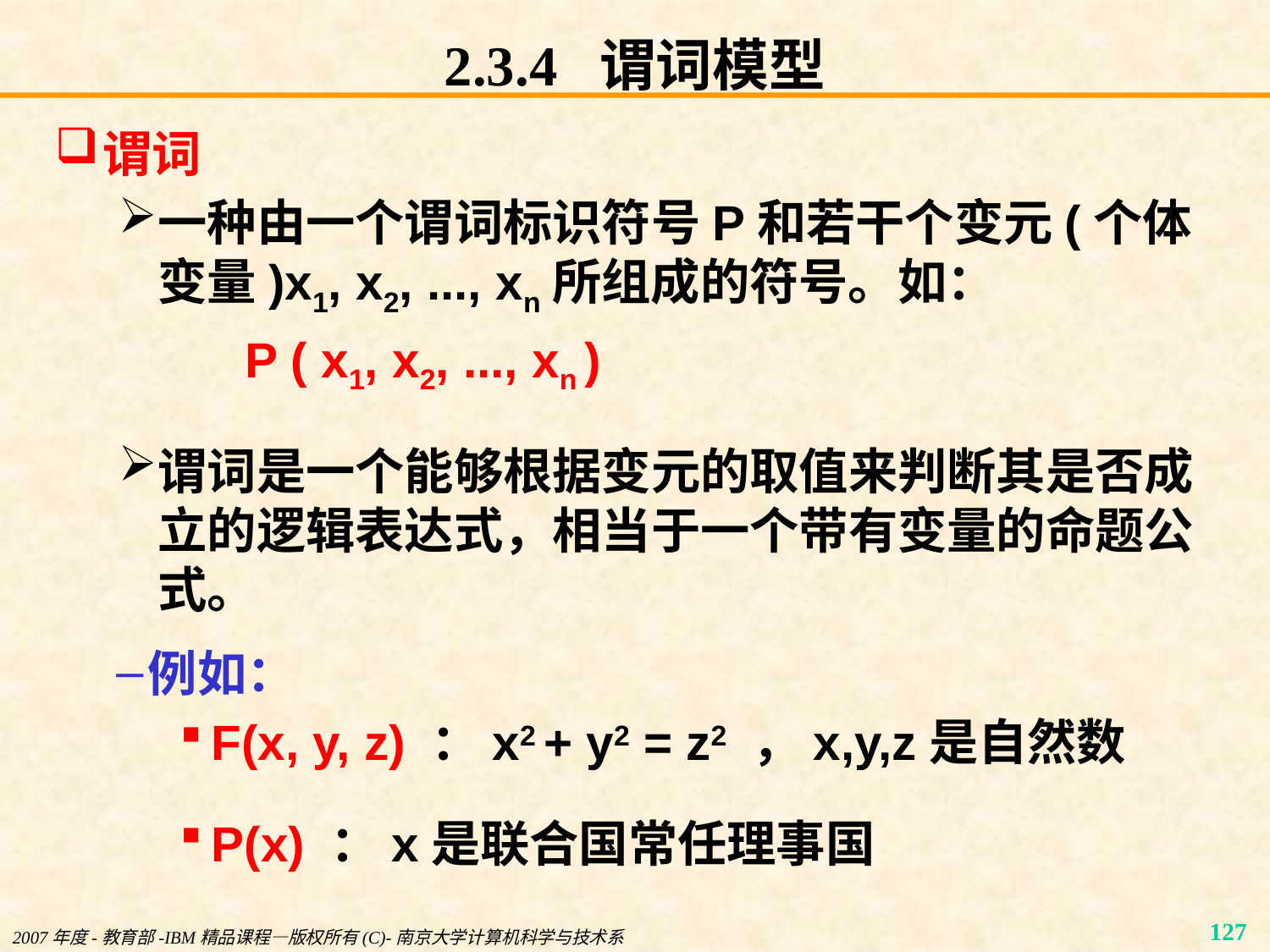

# 2.3.4  谓词模型
谓词
一种由一个谓词标识符号P和若干个变元(个体变量)x1, x2, ..., xn所组成的符号。如：
P ( x1, x2, ..., xn )

谓词是一个能够根据变元的取值来判断其是否成立的逻辑表达式，相当于一个带有变量的命题公式。
例如：
F(x, y, z) ：x2 + y2 = z2 ，x,y,z是自然数
P(x) ：x是联合国常任理事国
127
2007年度-教育部-IBM精品课程—版权所有(C)-南京大学计算机科学与技术系